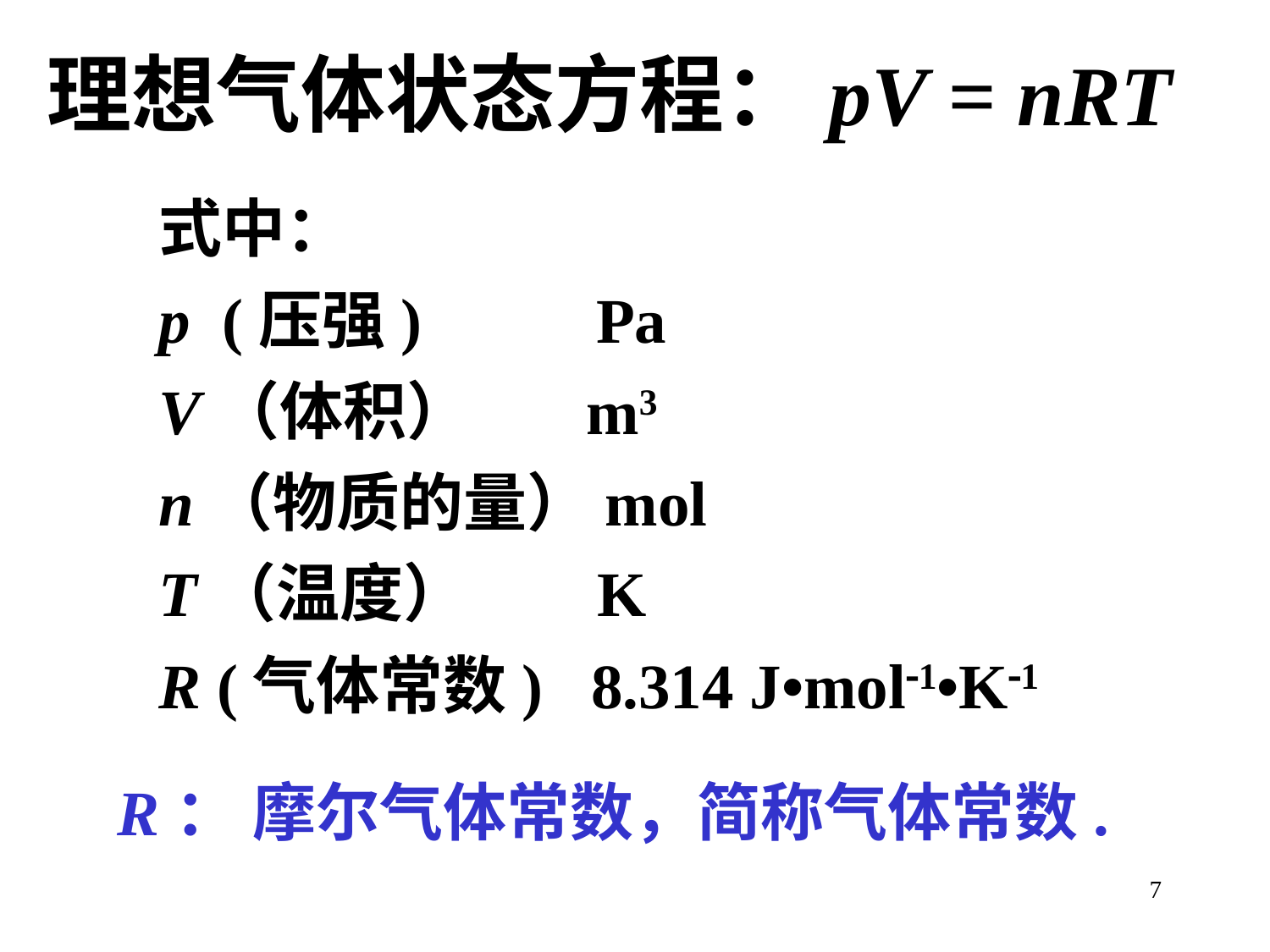

理想气体状态方程：pV = nRT
式中：
p  (压强)           Pa
V（体积）       m3
n（物质的量）mol
T（温度）        K
R (气体常数)   8.314 J•mol−1•K−1
R： 摩尔气体常数，简称气体常数.
7